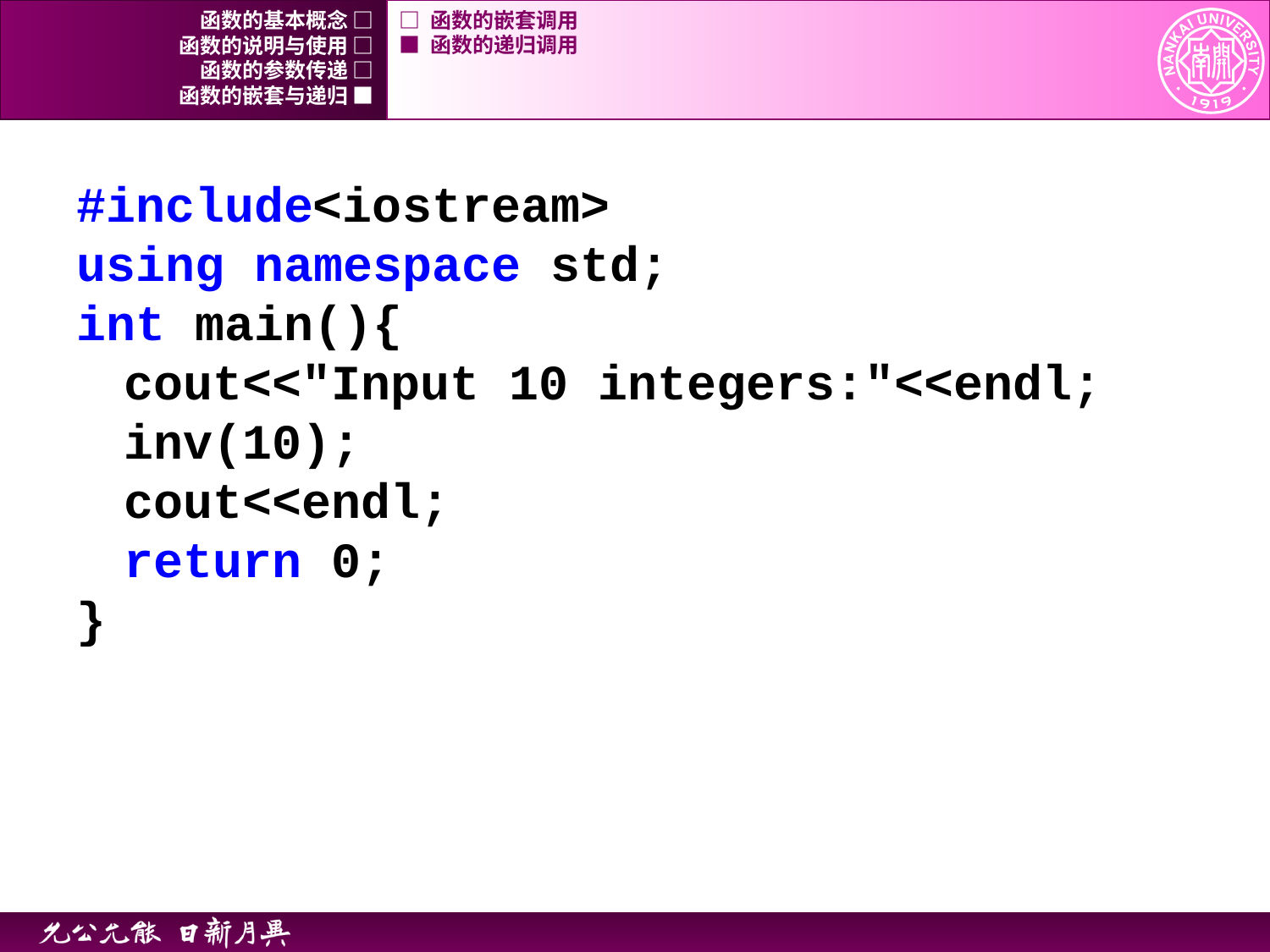

函数的基本概念 □
□ 函数的嵌套调用
函数的说明与使用 □
■ 函数的递归调用
函数的参数传递 □

函数的嵌套与递归 ■

#include<iostream>
using namespace std;
int main(){
	cout<<"Input 10 integers:"<<endl;
	inv(10);
	cout<<endl;
	return 0;
}